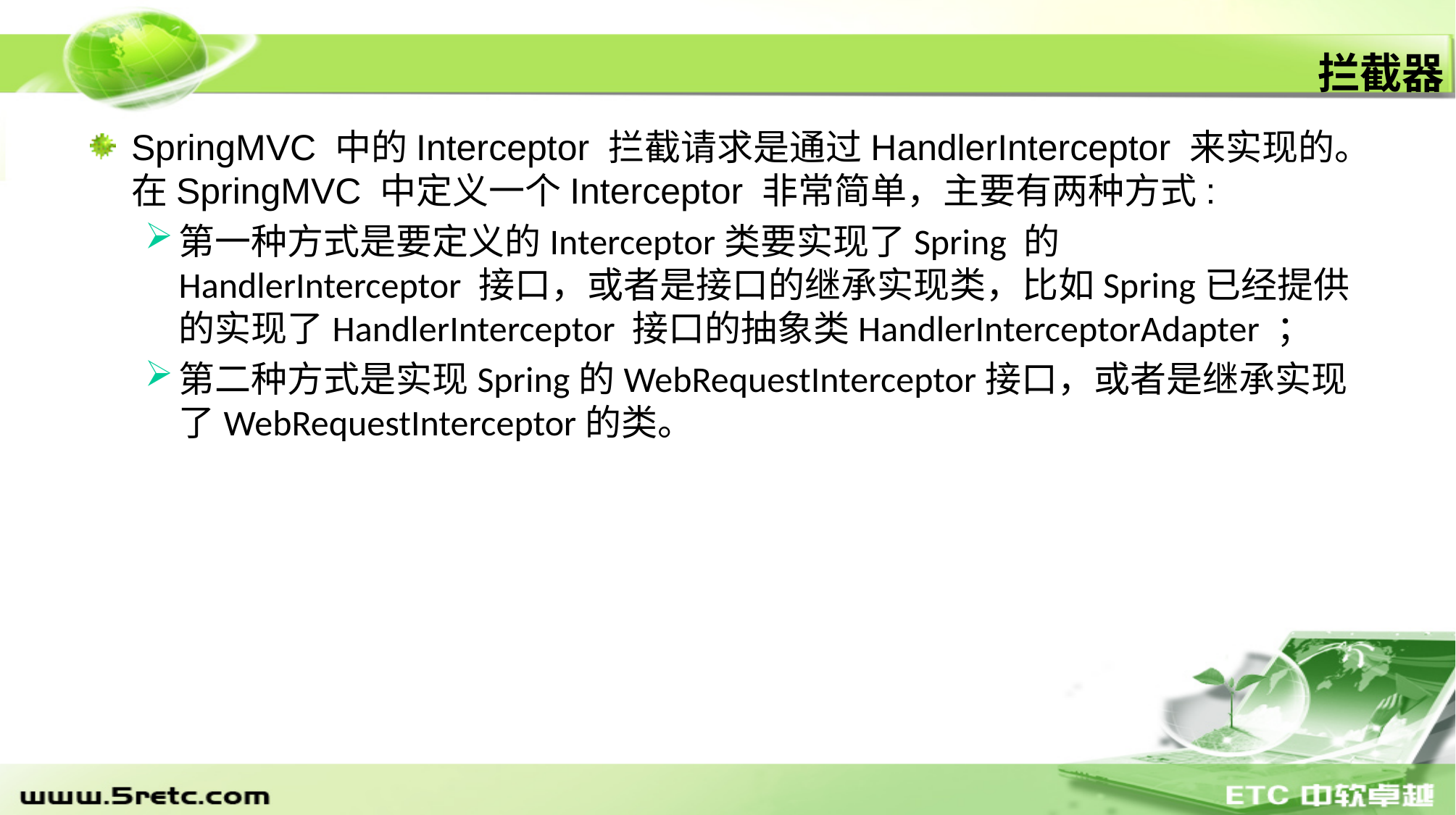

# 拦截器
SpringMVC 中的Interceptor 拦截请求是通过HandlerInterceptor 来实现的。在SpringMVC 中定义一个Interceptor 非常简单，主要有两种方式:
第一种方式是要定义的Interceptor类要实现了Spring 的HandlerInterceptor 接口，或者是接口的继承实现类，比如Spring已经提供的实现了HandlerInterceptor 接口的抽象类HandlerInterceptorAdapter ；
第二种方式是实现Spring的WebRequestInterceptor接口，或者是继承实现了WebRequestInterceptor的类。